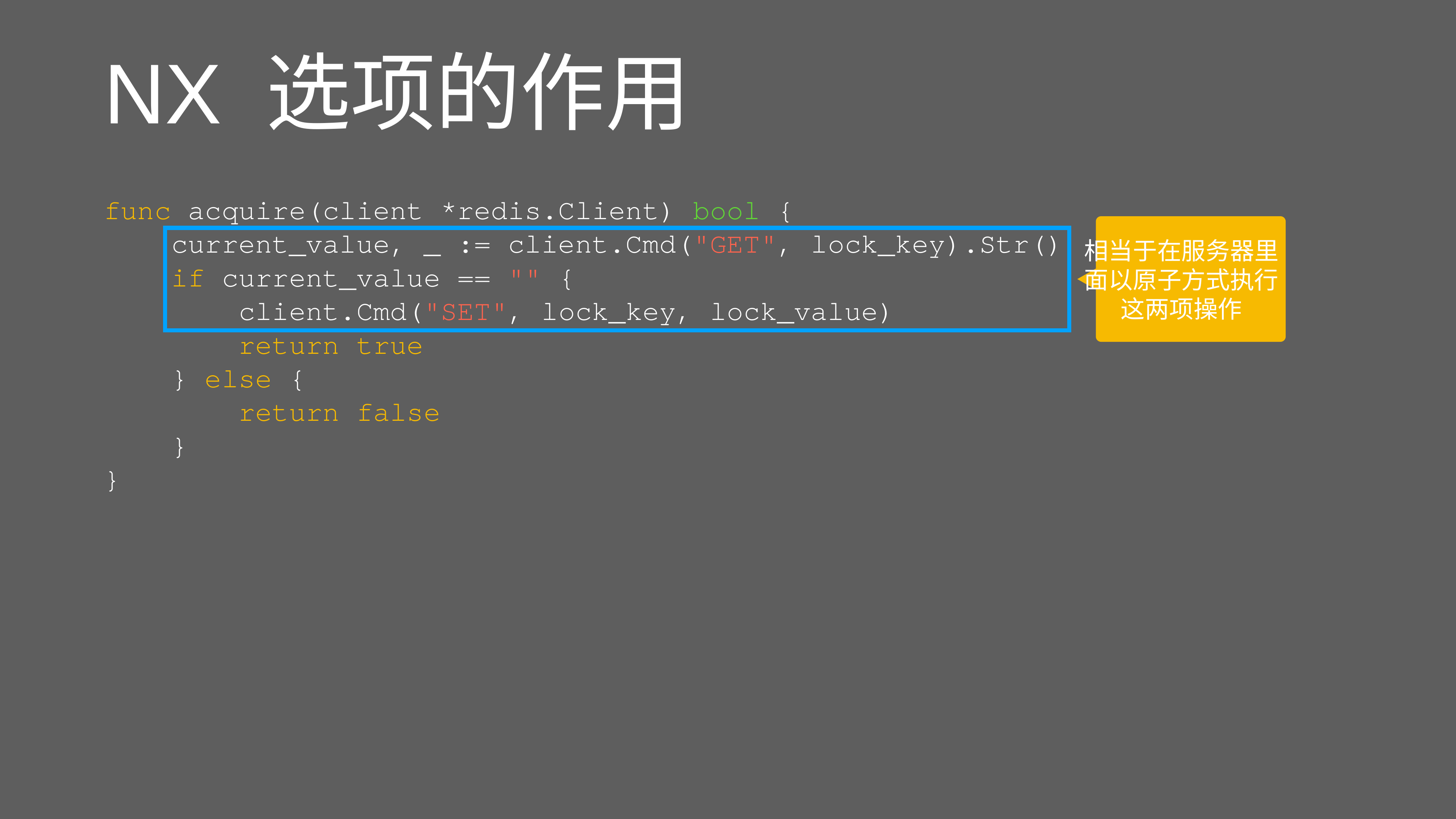

# NX 选项的作用
func acquire(client *redis.Client) bool {
    current_value, _ := client.Cmd("GET", lock_key).Str()
    if current_value == "" {
        client.Cmd("SET", lock_key, lock_value)
        return true
    } else {
        return false
    }
}
相当于在服务器里面以原子方式执行这两项操作
|  |
| --- |